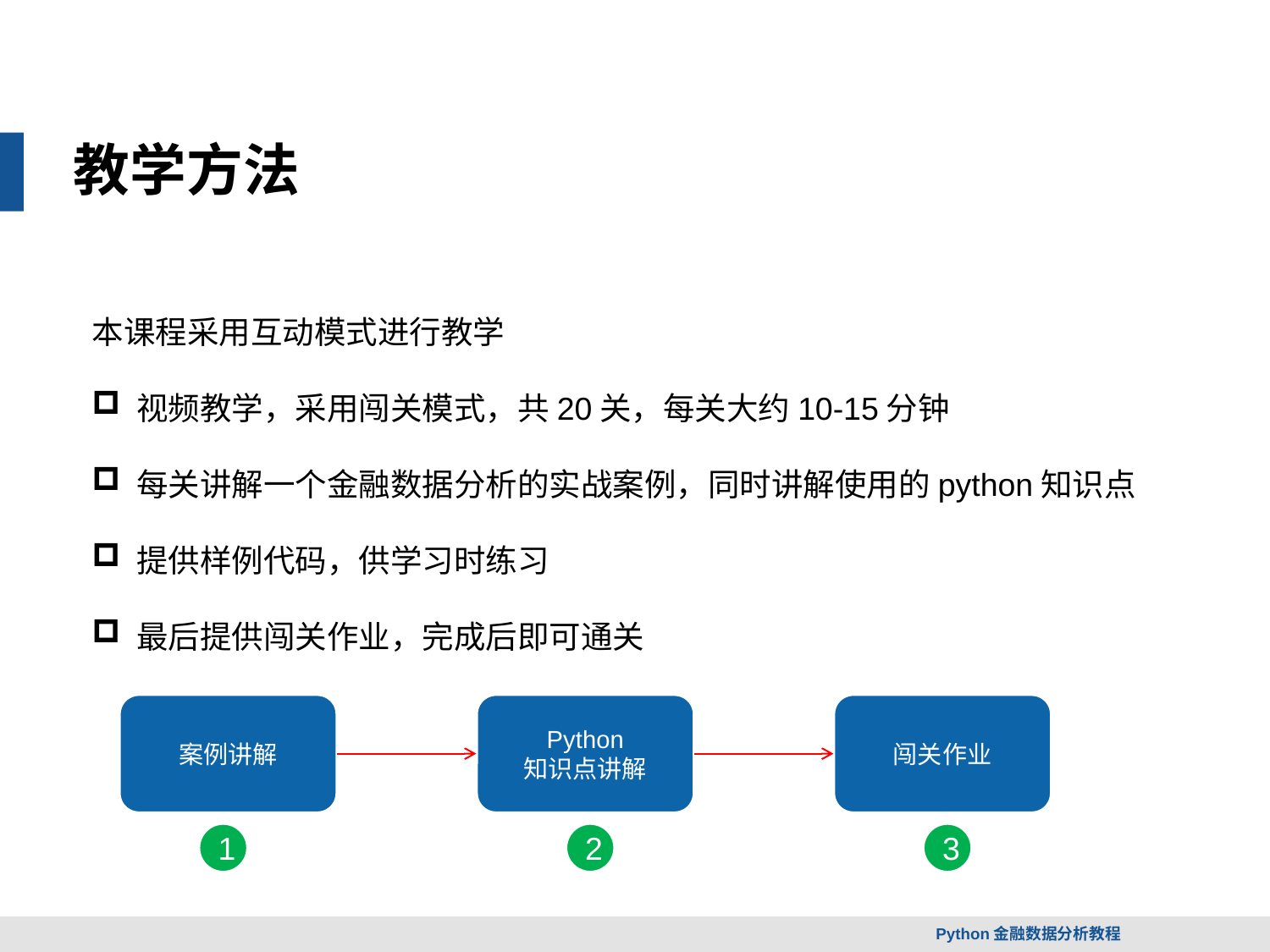

教学方法
本课程采用互动模式进行教学
 视频教学，采用闯关模式，共20关，每关大约10-15分钟
 每关讲解一个金融数据分析的实战案例，同时讲解使用的python知识点
 提供样例代码，供学习时练习
 最后提供闯关作业，完成后即可通关
案例讲解
Python
知识点讲解
闯关作业
1
2
3
Python金融数据分析教程